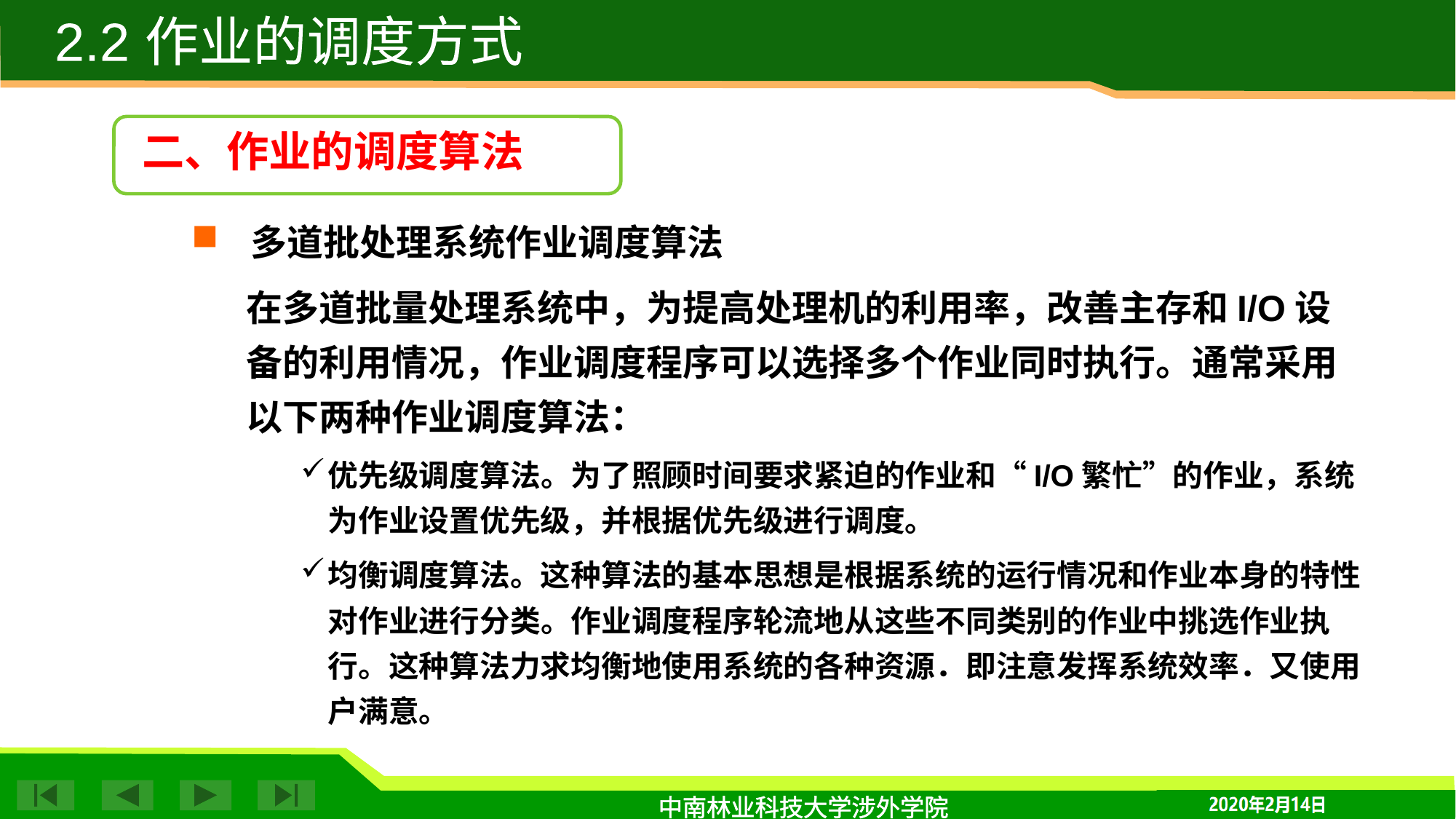

2.2 作业的调度方式

二、作业的调度算法
  多道批处理系统作业调度算法
在多道批量处理系统中，为提高处理机的利用率，改善主存和I/O设备的利用情况，作业调度程序可以选择多个作业同时执行。通常采用以下两种作业调度算法：
优先级调度算法。为了照顾时间要求紧迫的作业和“I/O繁忙”的作业，系统为作业设置优先级，并根据优先级进行调度。
均衡调度算法。这种算法的基本思想是根据系统的运行情况和作业本身的特性对作业进行分类。作业调度程序轮流地从这些不同类别的作业中挑选作业执行。这种算法力求均衡地使用系统的各种资源．即注意发挥系统效率．又使用户满意。